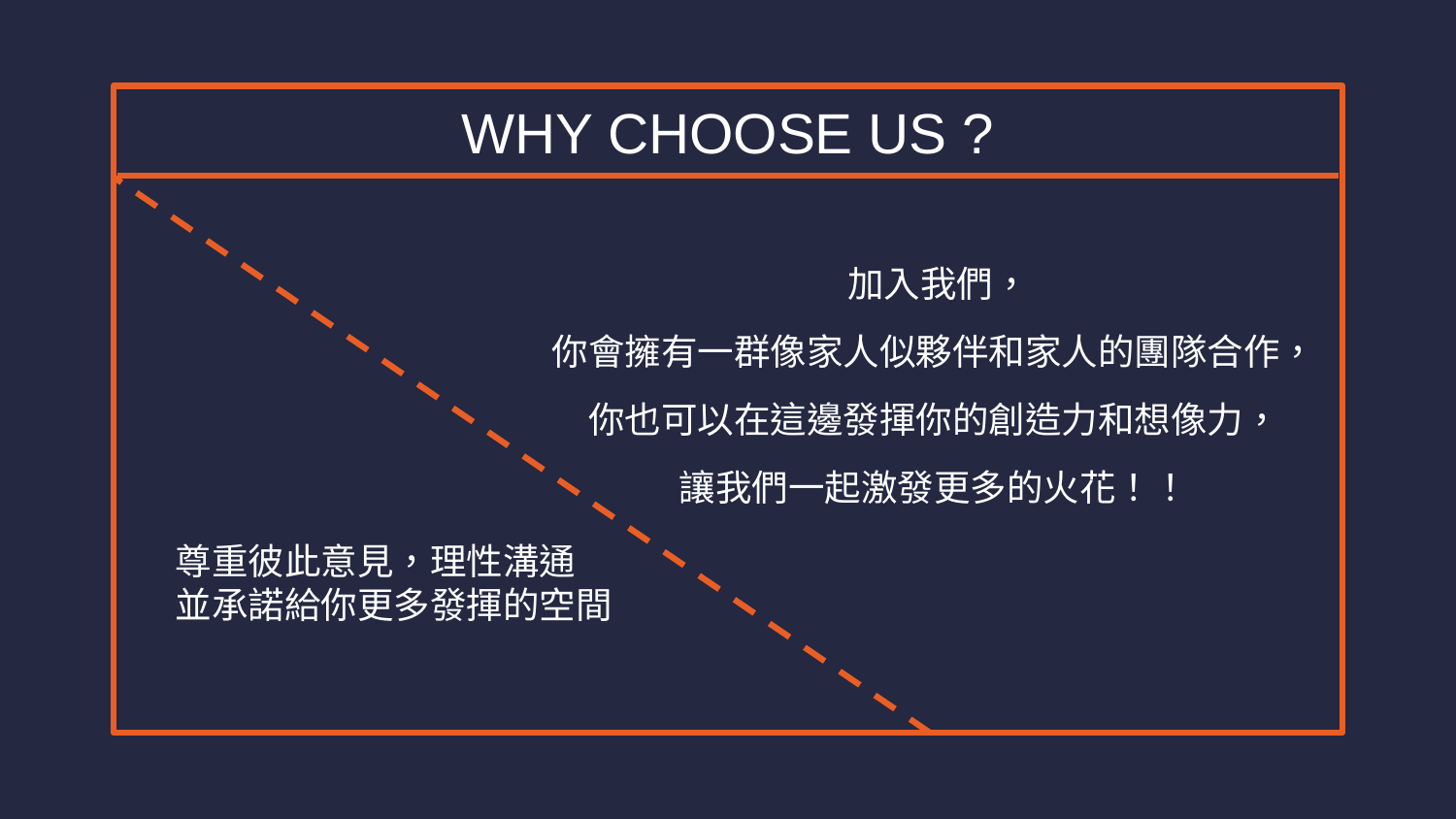

# WHY CHOOSE US ?
﻿加入我們，
你會擁有一群像家人似夥伴和家人的團隊合作，
你也可以在這邊發揮你的創造力和想像力，
讓我們一起激發更多的火花！！
尊重彼此意見，理性溝通
並承諾給你更多發揮的空間